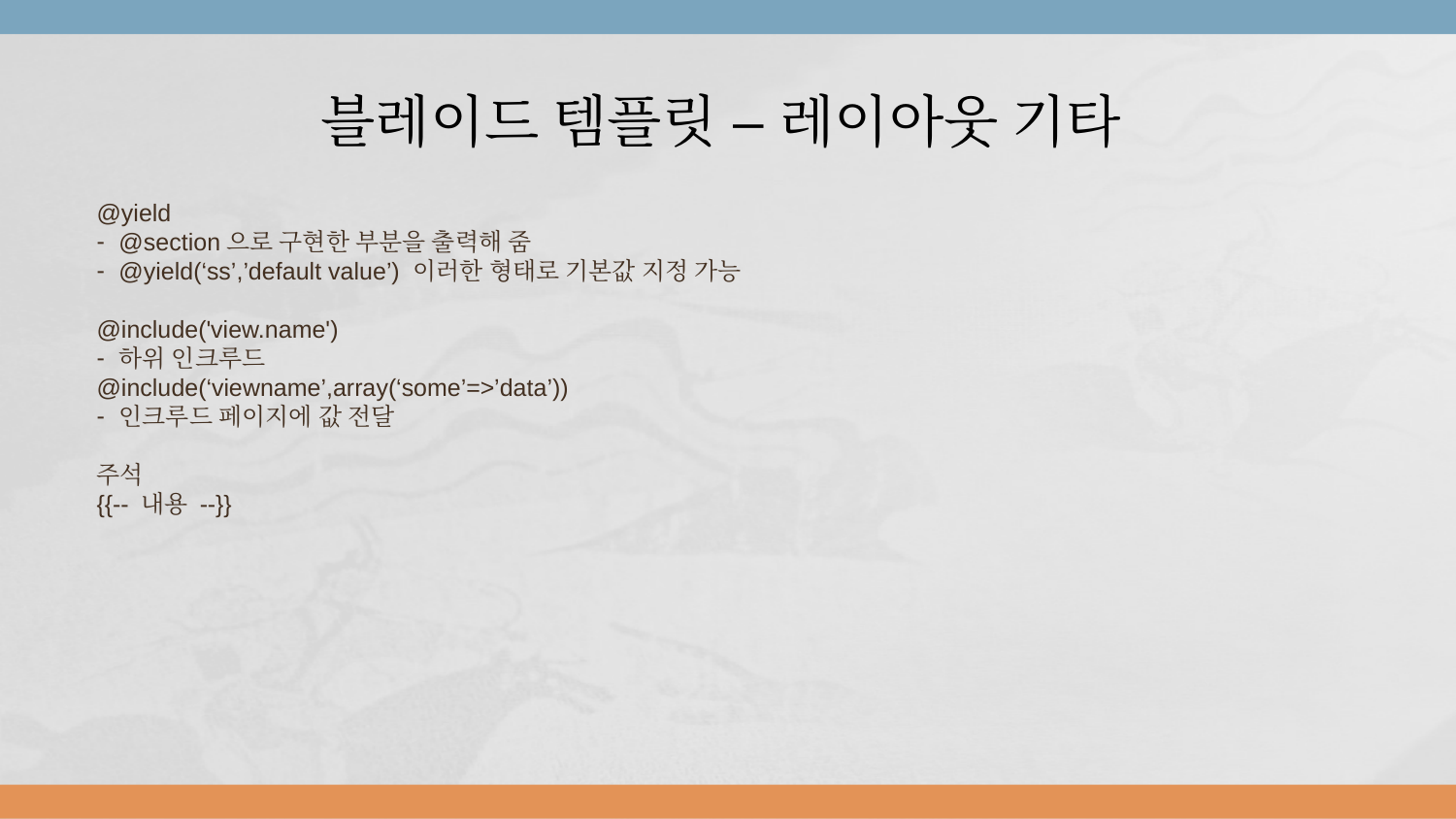

# 블레이드 템플릿 – 레이아웃 기타
@yield
@section으로 구현한 부분을 출력해 줌
@yield(‘ss’,’default value’) 이러한 형태로 기본값 지정 가능

@include('view.name')
하위 인크루드
@include(‘viewname’,array(‘some’=>’data’))
인크루드 페이지에 값 전달

주석
{{-- 내용 --}}